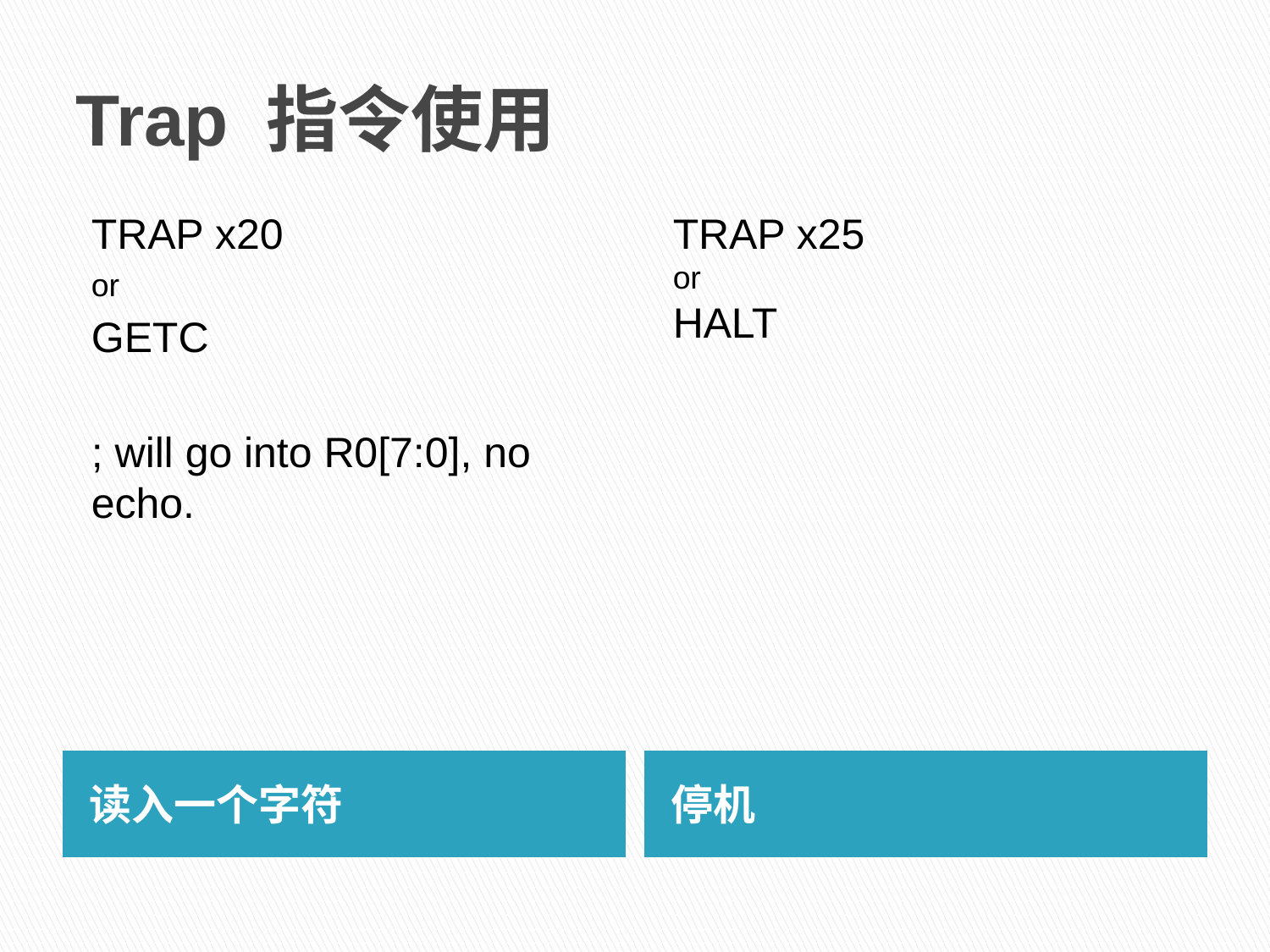

# Trap 指令使用
TRAP x20
or
GETC

; will go into R0[7:0], no echo.

TRAP x25
or
HALT
读入一个字符
停机